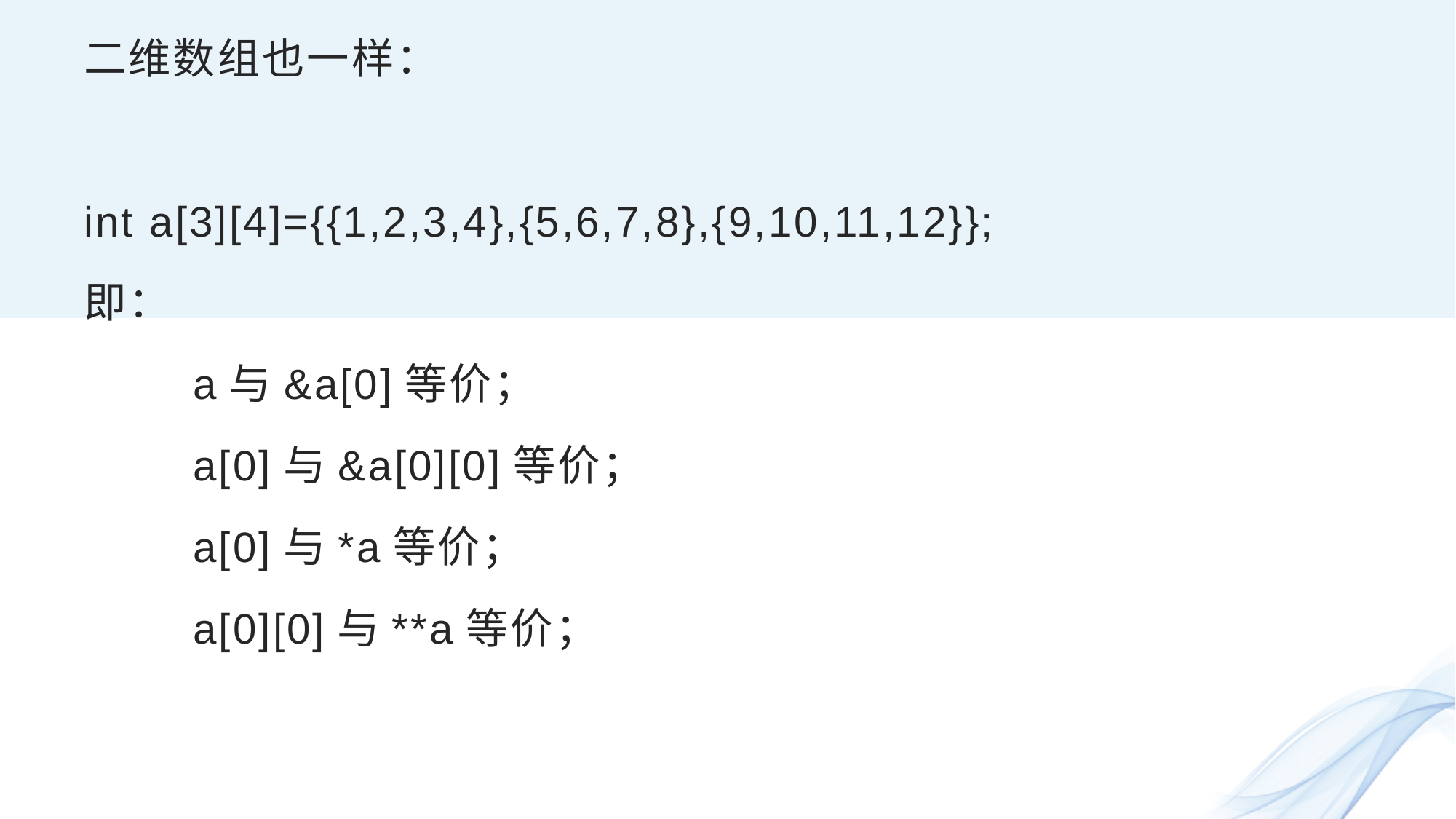

二维数组也一样：

int a[3][4]={{1,2,3,4},{5,6,7,8},{9,10,11,12}};
即：
	a与&a[0]等价；
	a[0]与&a[0][0]等价；
	a[0]与*a等价；
	a[0][0]与**a等价；